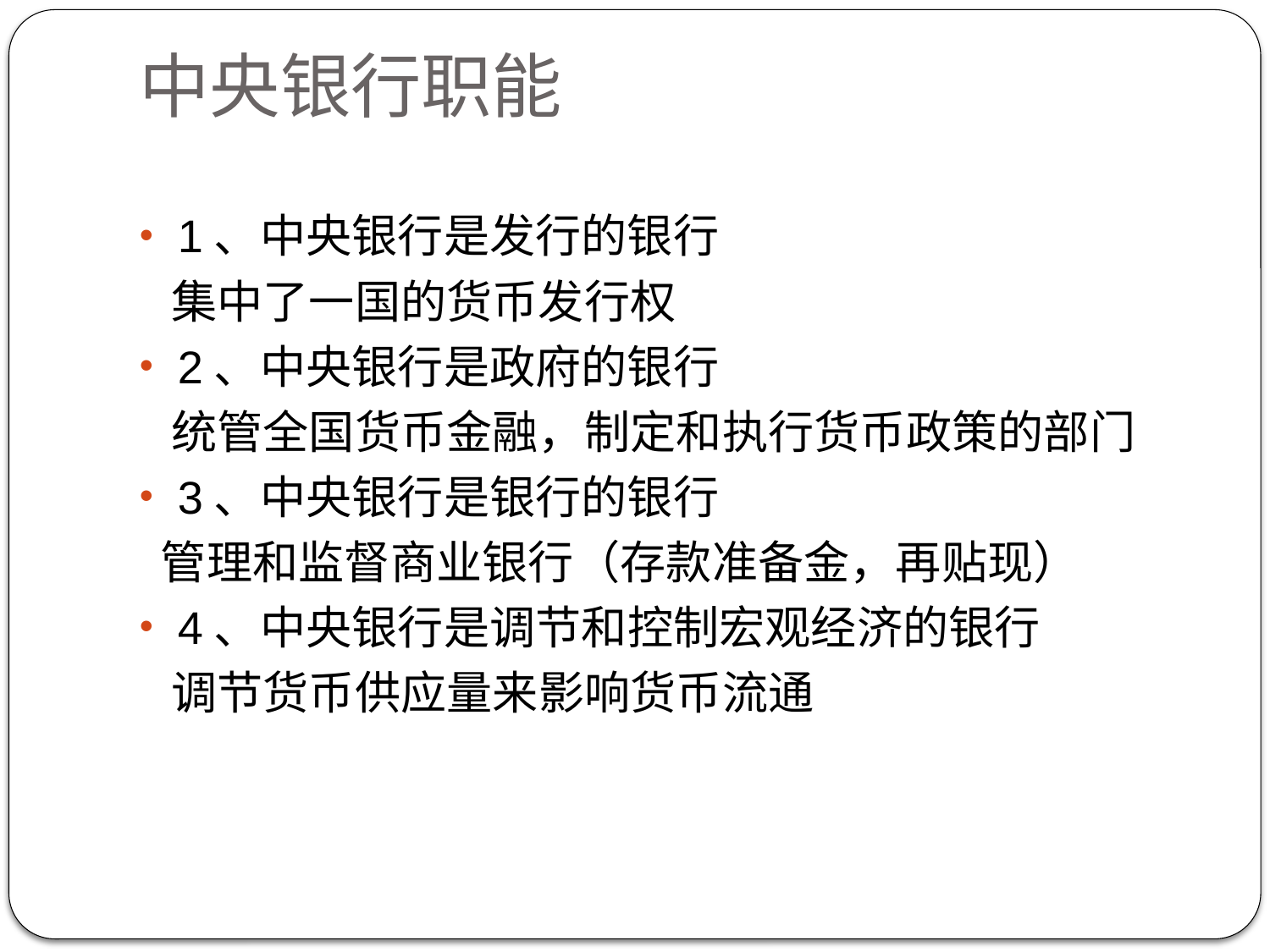

# 中央银行职能
1、中央银行是发行的银行
  集中了一国的货币发行权
2、中央银行是政府的银行
  统管全国货币金融，制定和执行货币政策的部门
3、中央银行是银行的银行
 管理和监督商业银行（存款准备金，再贴现）
4、中央银行是调节和控制宏观经济的银行
  调节货币供应量来影响货币流通